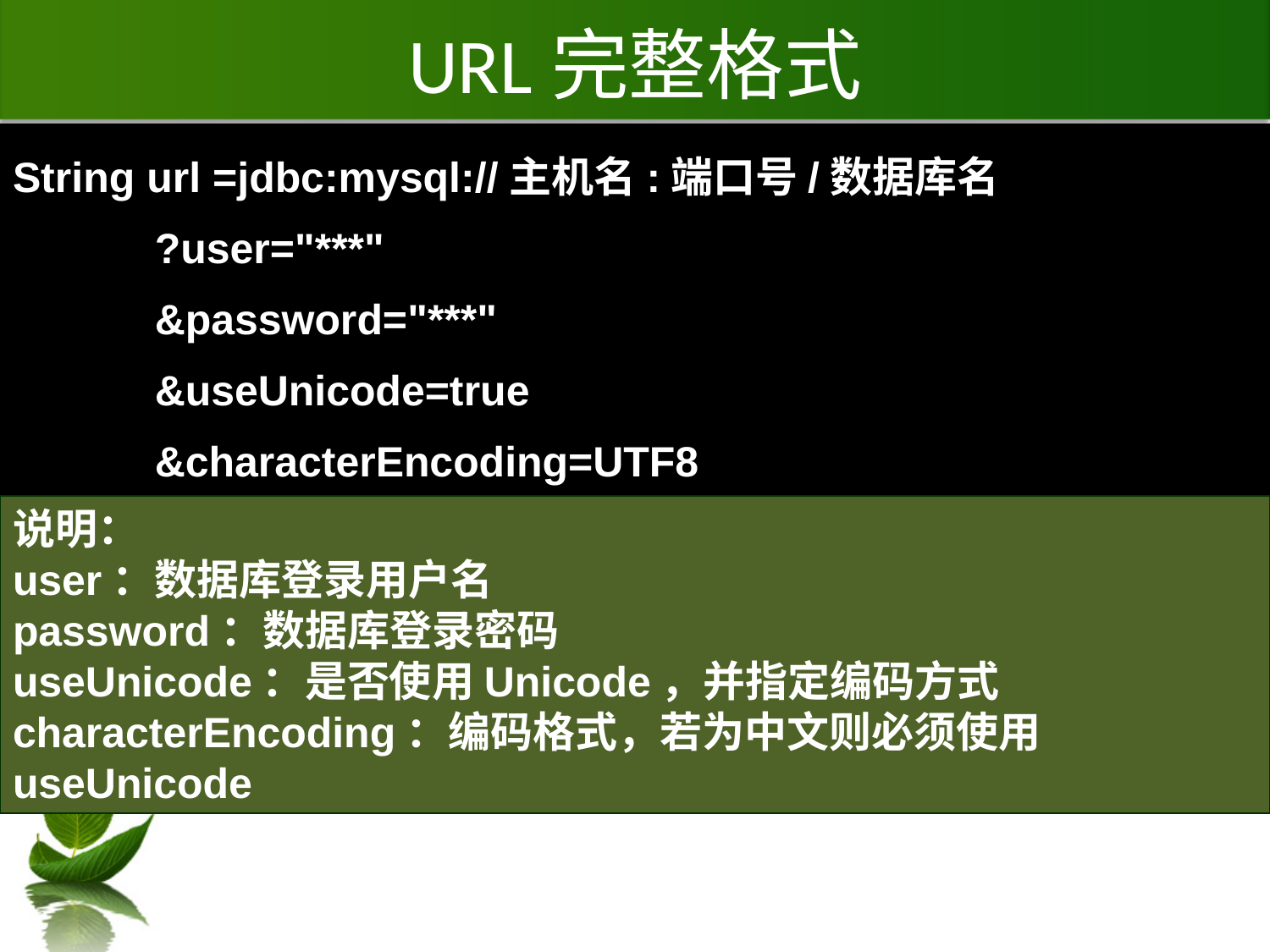

# URL完整格式
String url =jdbc:mysql://主机名:端口号/数据库名
            ?user="***"
            &password="***"
            &useUnicode=true
            &characterEncoding=UTF8
说明：
user：数据库登录用户名
password：数据库登录密码
useUnicode：是否使用Unicode，并指定编码方式
characterEncoding：编码格式，若为中文则必须使用useUnicode